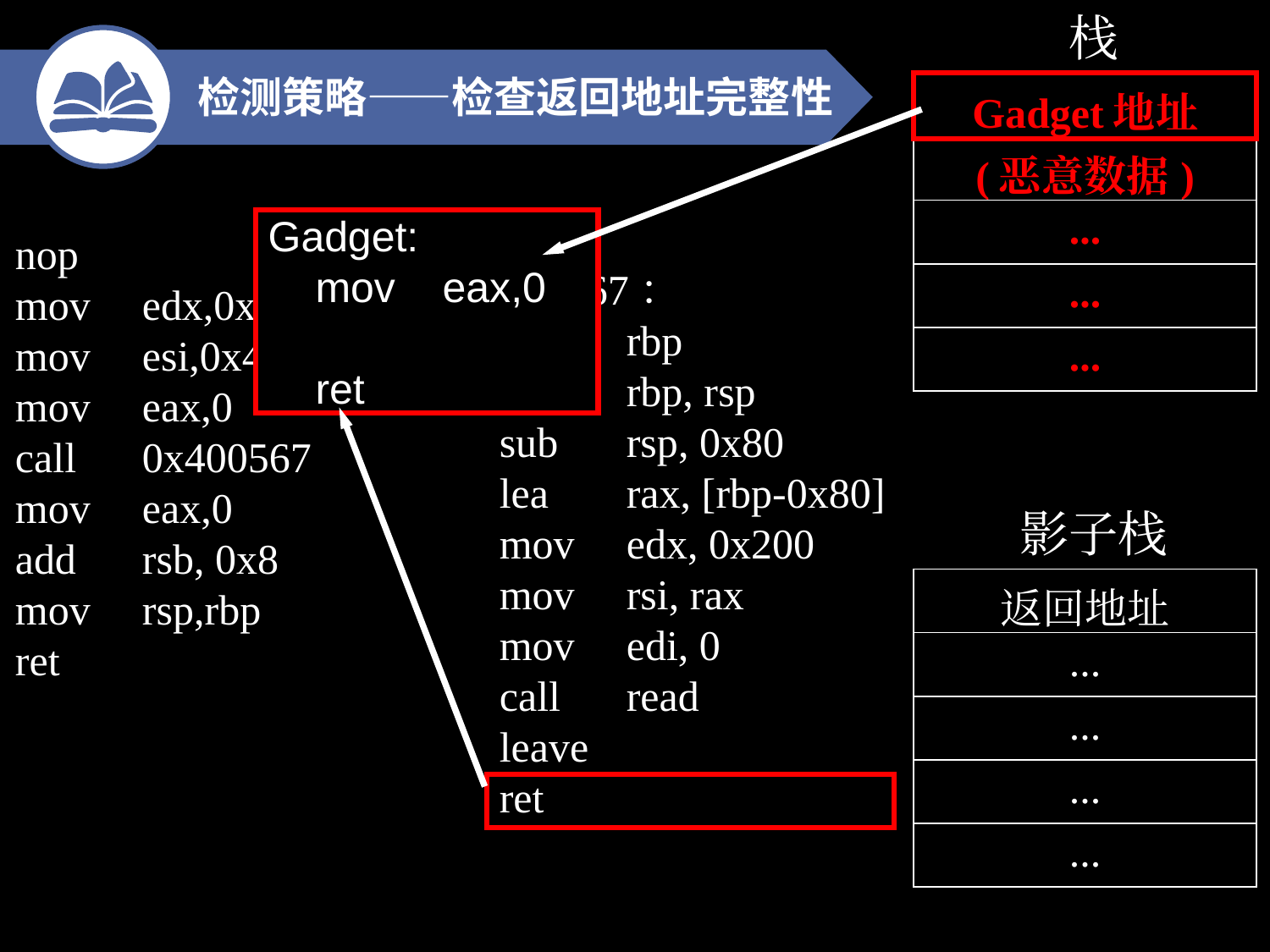

栈

检测策略——检查返回地址完整性

| Gadget地址 |
| --- |
| (恶意数据) |
| ... |
| ... |
| ... |
Gadget:
    mov    eax,0
    ret
nop
mov	edx,0x354
mov	esi,0x4ad632
mov 	eax,0
call 	0x400567
mov 	eax,0
add	rsb, 0x8
mov	rsp,rbp
ret
0x400567：
push	rbp
mov	rbp, rsp
sub	rsp, 0x80
lea	rax, [rbp-0x80]
mov	edx, 0x200
mov	rsi, rax
mov	edi, 0
call	read
leave
ret

影子栈
| 返回地址 |
| --- |
| ... |
| ... |
| ... |
| ... |